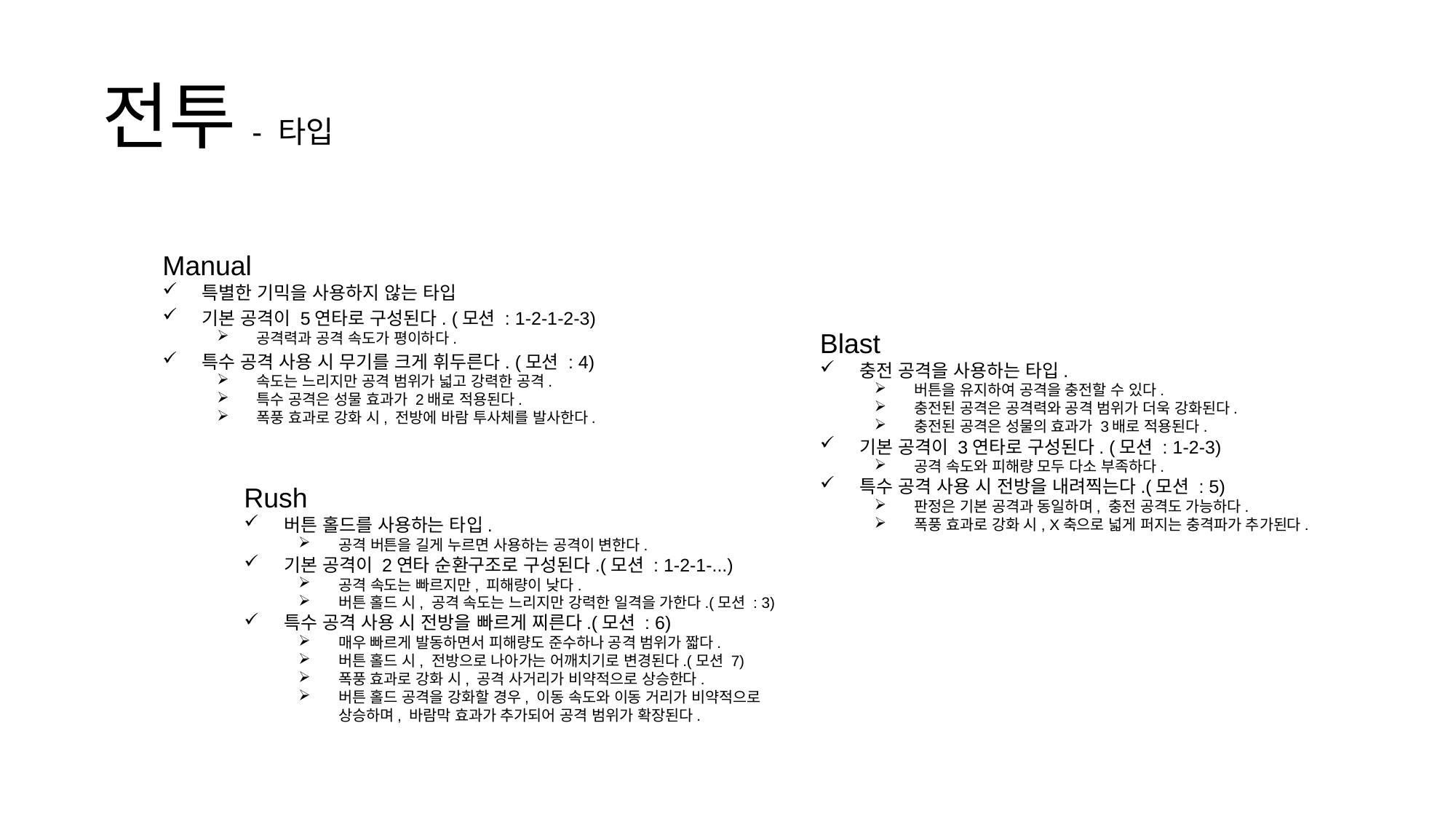

전투 - 타입
Manual
특별한 기믹을 사용하지 않는 타입

기본 공격이 5연타로 구성된다. (모션 : 1-2-1-2-3)
공격력과 공격 속도가 평이하다.

특수 공격 사용 시 무기를 크게 휘두른다. (모션 : 4)
속도는 느리지만 공격 범위가 넓고 강력한 공격.
특수 공격은 성물 효과가 2배로 적용된다.
폭풍 효과로 강화 시, 전방에 바람 투사체를 발사한다.
Blast
충전 공격을 사용하는 타입.
버튼을 유지하여 공격을 충전할 수 있다.
충전된 공격은 공격력와 공격 범위가 더욱 강화된다.
충전된 공격은 성물의 효과가 3배로 적용된다.
기본 공격이 3연타로 구성된다. (모션 : 1-2-3)
공격 속도와 피해량 모두 다소 부족하다.
특수 공격 사용 시 전방을 내려찍는다.(모션 : 5)
판정은 기본 공격과 동일하며, 충전 공격도 가능하다.
폭풍 효과로 강화 시, X축으로 넓게 퍼지는 충격파가 추가된다.
Rush
버튼 홀드를 사용하는 타입.
공격 버튼을 길게 누르면 사용하는 공격이 변한다.
기본 공격이 2연타 순환구조로 구성된다.(모션 : 1-2-1-...)
공격 속도는 빠르지만, 피해량이 낮다.
버튼 홀드 시, 공격 속도는 느리지만 강력한 일격을 가한다.(모션 : 3)
특수 공격 사용 시 전방을 빠르게 찌른다.(모션 : 6)
매우 빠르게 발동하면서 피해량도 준수하나 공격 범위가 짧다.
버튼 홀드 시, 전방으로 나아가는 어깨치기로 변경된다.(모션 7)
폭풍 효과로 강화 시, 공격 사거리가 비약적으로 상승한다.
버튼 홀드 공격을 강화할 경우, 이동 속도와 이동 거리가 비약적으로 상승하며, 바람막 효과가 추가되어 공격 범위가 확장된다.